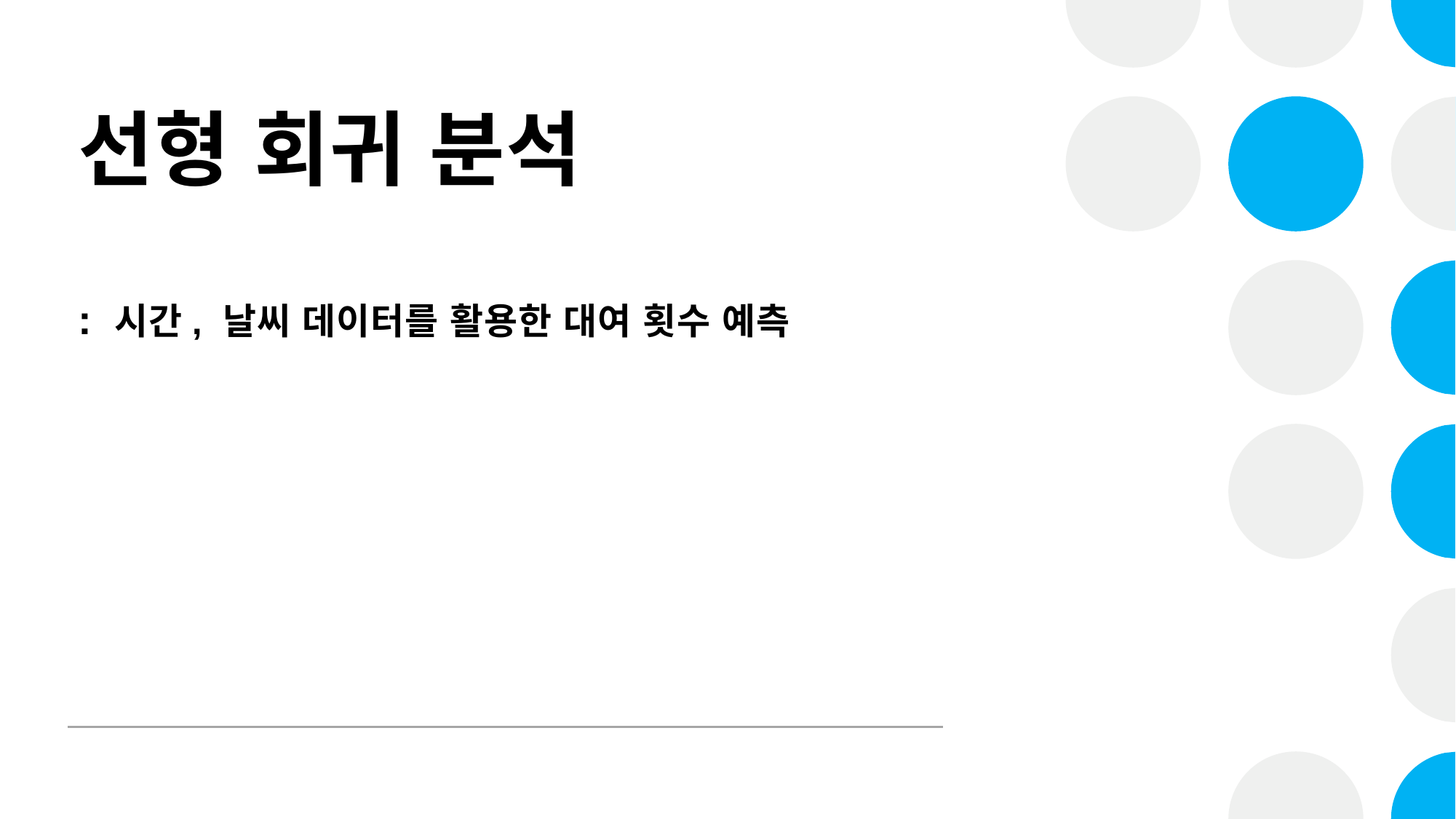

# 선형 회귀 분석 : 시간, 날씨 데이터를 활용한 대여 횟수 예측